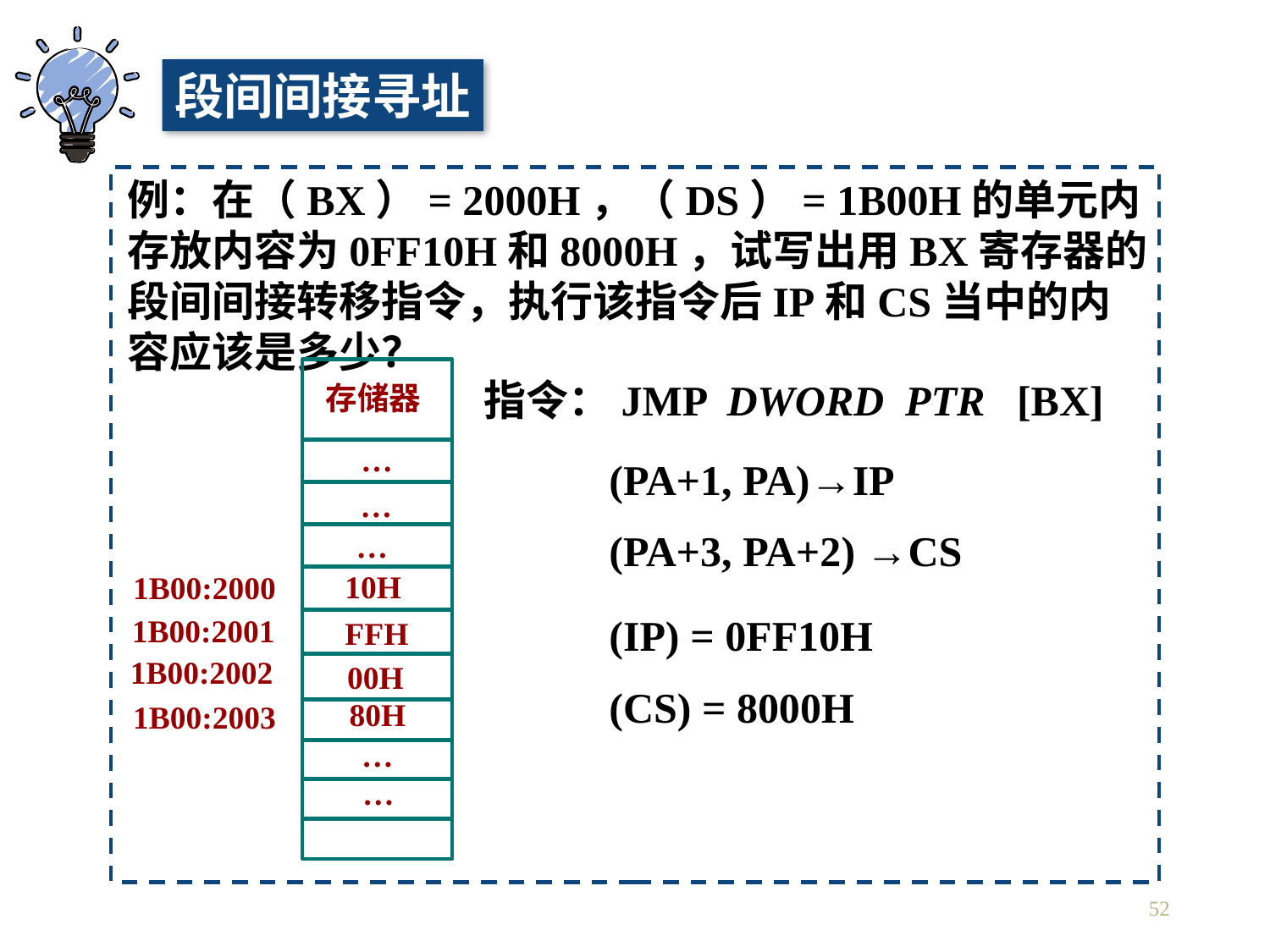

段间间接寻址
例：在（BX）= 2000H，（DS）= 1B00H的单元内存放内容为0FF10H和8000H，试写出用BX寄存器的段间间接转移指令，执行该指令后IP和CS当中的内容应该是多少？

…
…
…
10H
FFH
00H
存储器
80H
…
…
指令：JMP  DWORD  PTR   [BX]
(PA+1, PA)→IP
(PA+3, PA+2) →CS
1B00:2000
(IP) = 0FF10H
(CS) = 8000H
1B00:2001
1B00:2002
1B00:2003
52